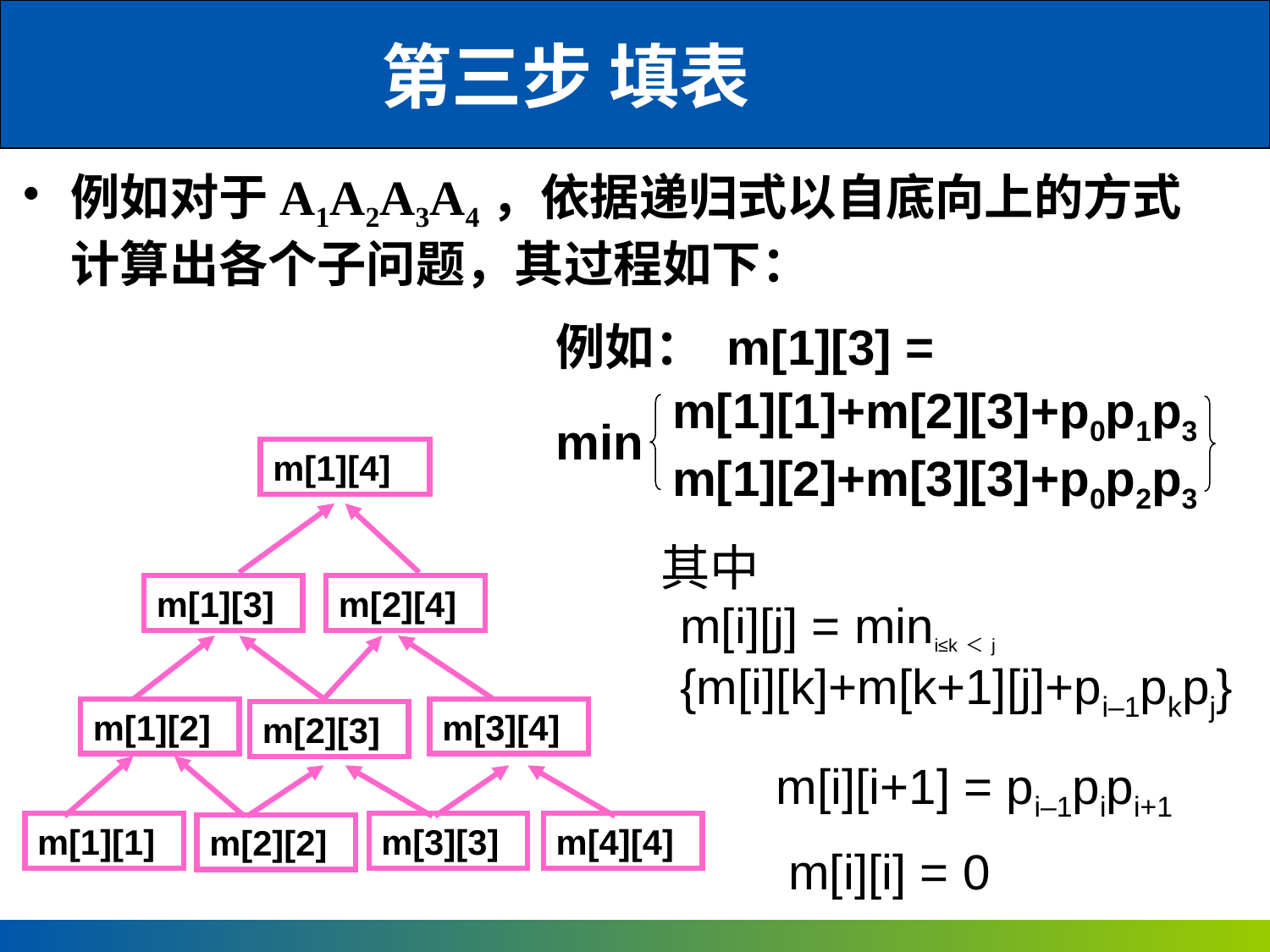

第三步 填表
例如对于A1A2A3A4，依据递归式以自底向上的方式计算出各个子问题，其过程如下：
例如： m[1][3] =

min

m[1][1]+m[2][3]+p0p1p3
m[1][2]+m[3][3]+p0p2p3

m[1][4]

m[1][3]
m[2][4]

m[1][2]
m[3][4]
m[2][3]

m[1][1]
m[3][3]
m[4][4]
m[2][2]
其中
m[i][j] = mini≤k＜j
{m[i][k]+m[k+1][j]+pi–1pkpj}
m[i][i+1] = pi–1pipi+1
m[i][i] = 0